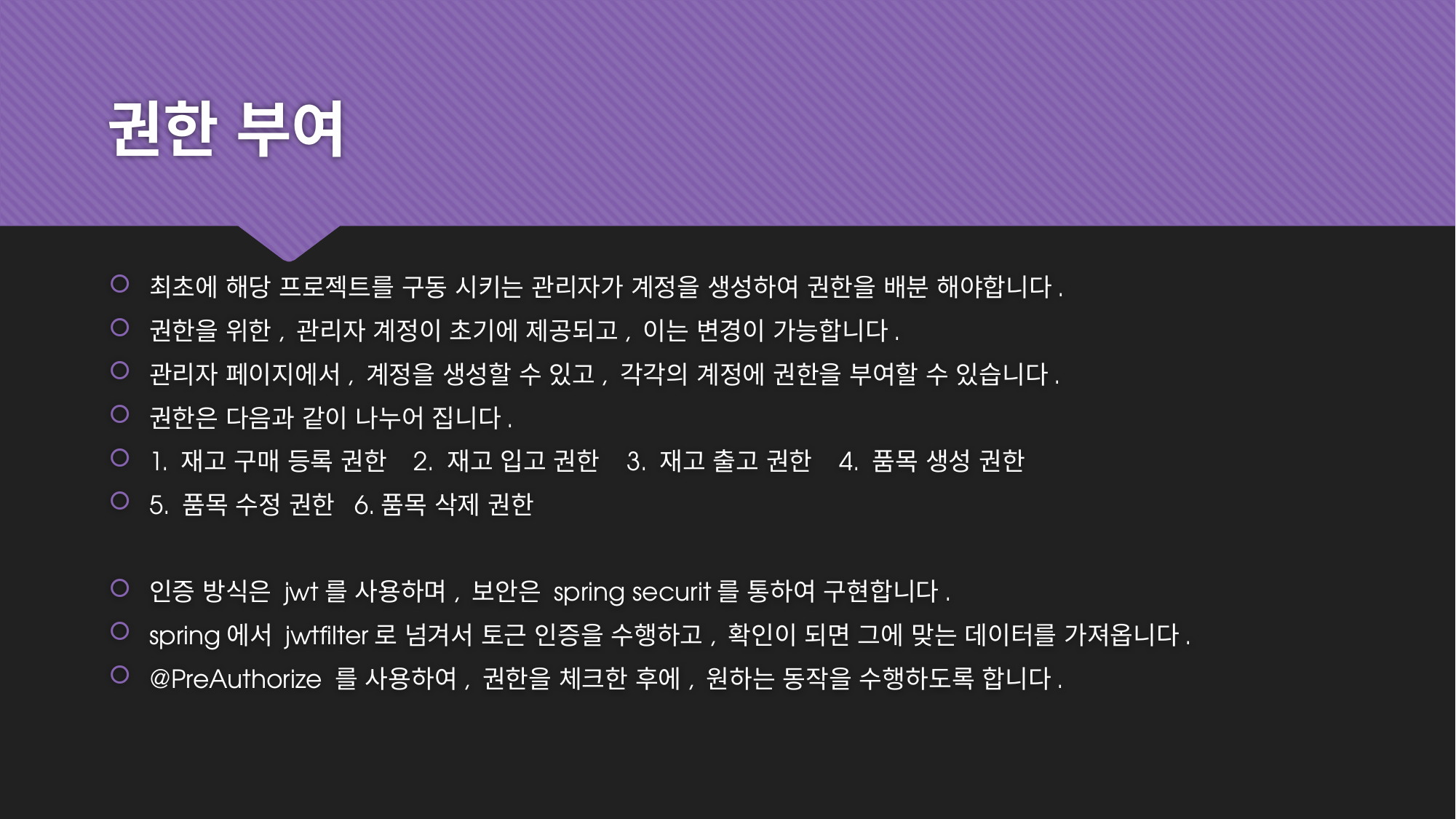

# 권한 부여
최초에 해당 프로젝트를 구동 시키는 관리자가 계정을 생성하여 권한을 배분 해야합니다.
권한을 위한, 관리자 계정이 초기에 제공되고, 이는 변경이 가능합니다.
관리자 페이지에서, 계정을 생성할 수 있고, 각각의 계정에 권한을 부여할 수 있습니다.
권한은 다음과 같이 나누어 집니다.
1. 재고 구매 등록 권한   2. 재고 입고 권한   3. 재고 출고 권한   4. 품목 생성 권한
5. 품목 수정 권한  6.품목 삭제 권한

인증 방식은 jwt를 사용하며, 보안은 spring securit를 통하여 구현합니다.
spring에서 jwtfilter로 넘겨서 토근 인증을 수행하고, 확인이 되면 그에 맞는 데이터를 가져옵니다.
@PreAuthorize 를 사용하여, 권한을 체크한 후에, 원하는 동작을 수행하도록 합니다.